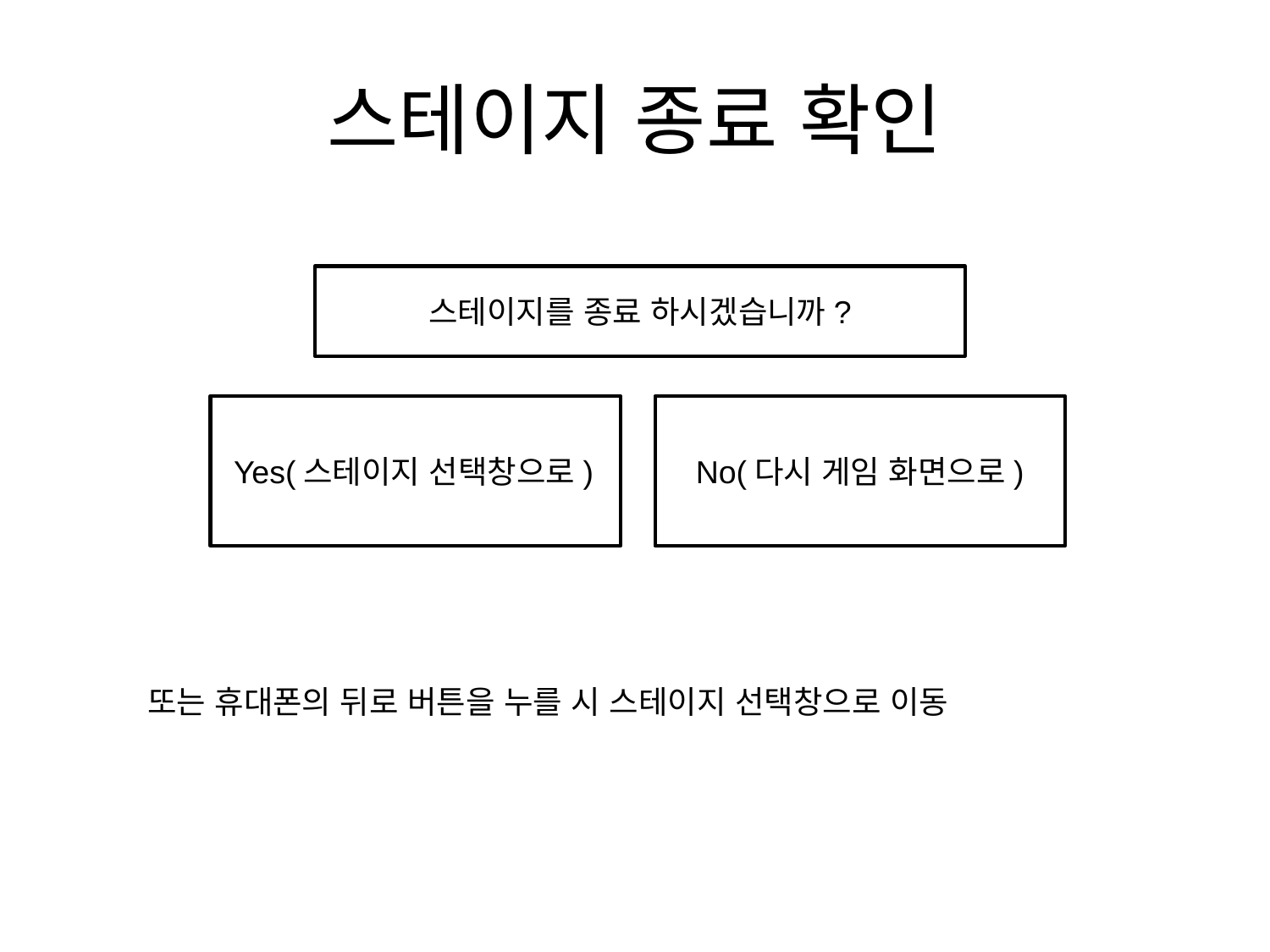

# 스테이지 종료 확인

스테이지를 종료 하시겠습니까?

Yes(스테이지 선택창으로)
No(다시 게임 화면으로)
또는 휴대폰의 뒤로 버튼을 누를 시 스테이지 선택창으로 이동